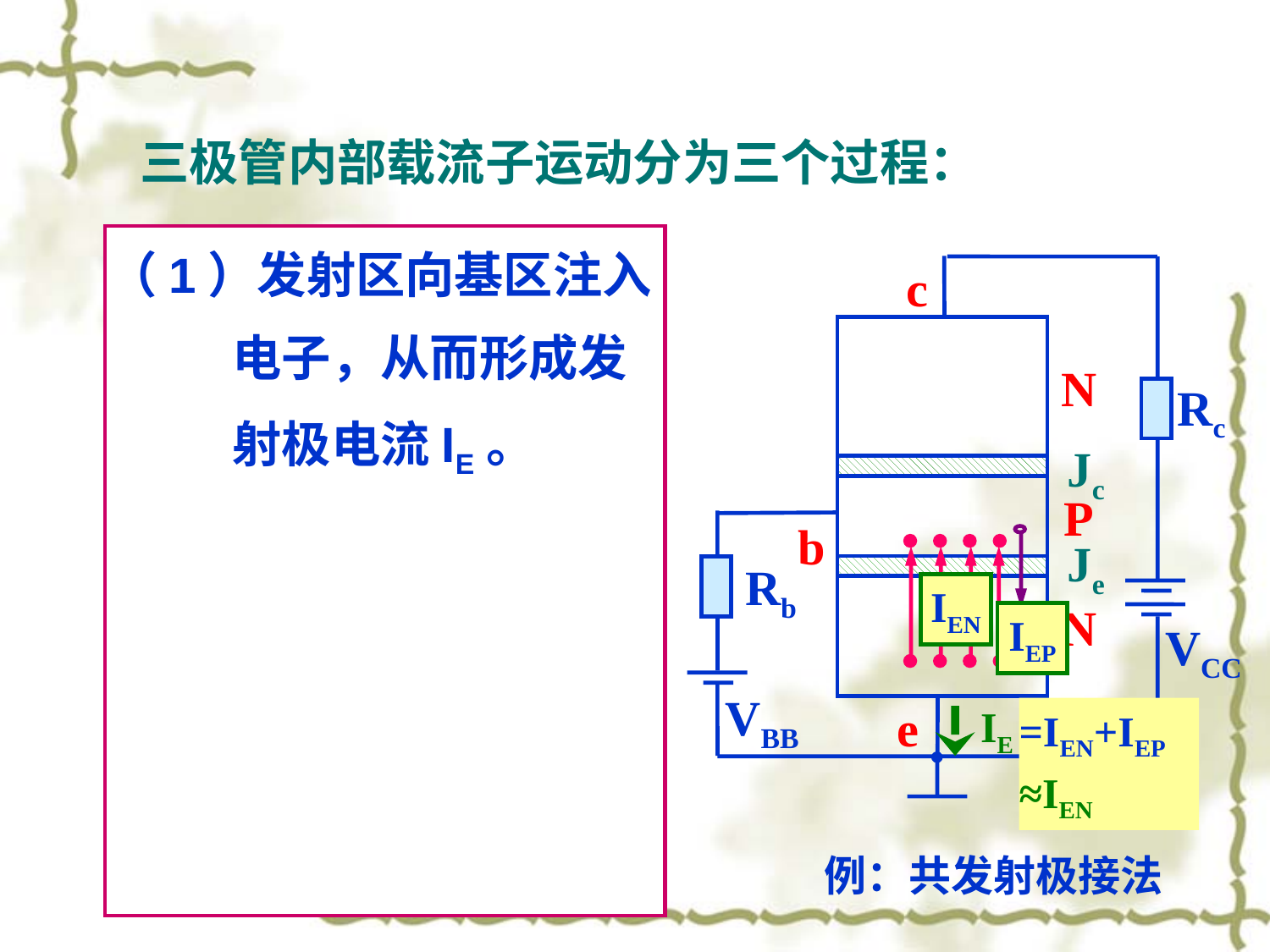

# 三极管内部载流子运动分为三个过程：
（1）发射区向基区注入电子，从而形成发射极电流IE。

c

N
Rc

Jc

P

b
Je

Rb

N

VBB
e

例：共发射极接法

IEN
IEP
VCC

IE
=IEN+IEP

≈IEN
69